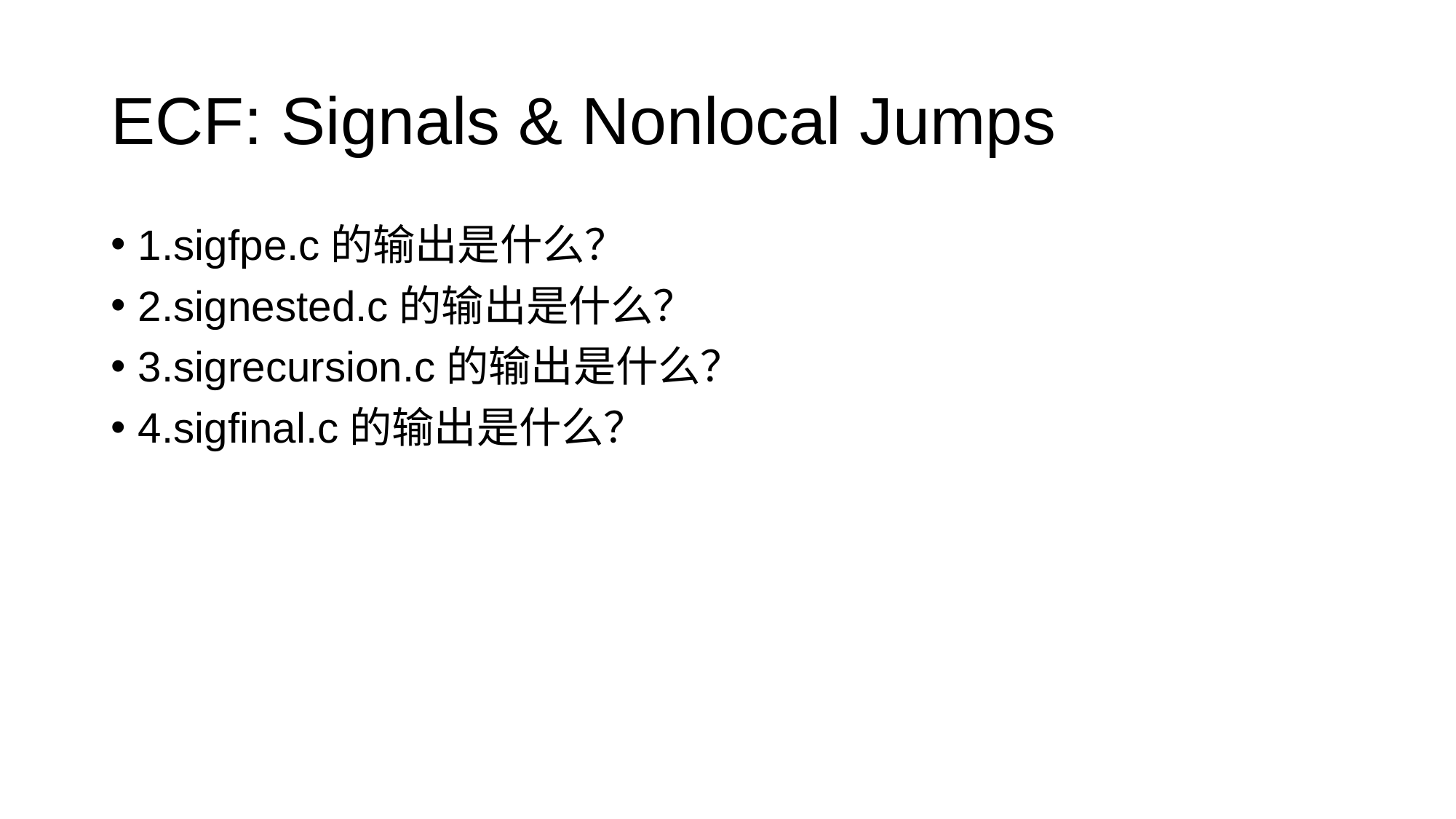

# ECF: Signals & Nonlocal Jumps
1.sigfpe.c的输出是什么？
2.signested.c的输出是什么？
3.sigrecursion.c的输出是什么？
4.sigfinal.c的输出是什么？